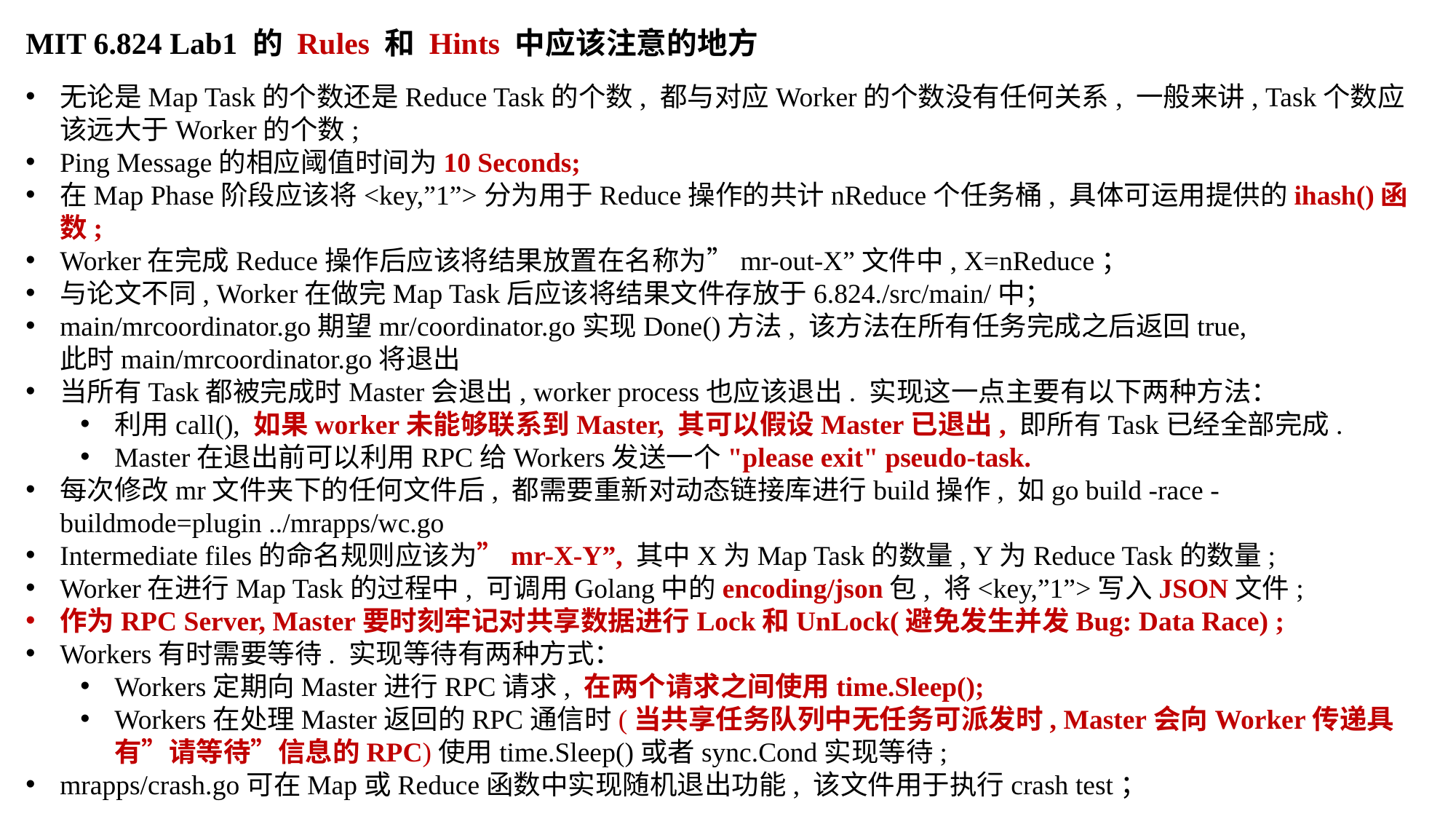

MIT 6.824 Lab1 的 Rules 和 Hints 中应该注意的地方
无论是Map Task的个数还是Reduce Task的个数, 都与对应Worker的个数没有任何关系, 一般来讲, Task个数应该远大于Worker的个数;
Ping Message的相应阈值时间为10 Seconds;
在Map Phase阶段应该将<key,”1”>分为用于Reduce操作的共计nReduce个任务桶, 具体可运用提供的ihash()函数;
Worker在完成Reduce操作后应该将结果放置在名称为”mr-out-X”文件中, X=nReduce；
与论文不同, Worker在做完Map Task后应该将结果文件存放于6.824./src/main/中；
main/mrcoordinator.go期望mr/coordinator.go实现Done()方法, 该方法在所有任务完成之后返回true, 此时main/mrcoordinator.go将退出
当所有Task都被完成时Master会退出, worker process也应该退出. 实现这一点主要有以下两种方法：
利用call(), 如果worker未能够联系到Master, 其可以假设Master已退出, 即所有Task已经全部完成.
Master在退出前可以利用RPC给Workers发送一个"please exit" pseudo-task.
每次修改mr文件夹下的任何文件后, 都需要重新对动态链接库进行build操作, 如go build -race -buildmode=plugin ../mrapps/wc.go
Intermediate files的命名规则应该为”mr-X-Y”, 其中X为Map Task的数量, Y为Reduce Task的数量;
Worker在进行Map Task的过程中, 可调用Golang中的encoding/json包, 将<key,”1”>写入JSON文件;
作为RPC Server, Master要时刻牢记对共享数据进行Lock和UnLock(避免发生并发Bug: Data Race) ;
Workers有时需要等待. 实现等待有两种方式：
Workers定期向Master进行RPC请求, 在两个请求之间使用time.Sleep();
Workers在处理Master返回的RPC通信时(当共享任务队列中无任务可派发时, Master会向Worker传递具有”请等待”信息的RPC)使用time.Sleep()或者sync.Cond实现等待;
mrapps/crash.go可在Map或Reduce函数中实现随机退出功能, 该文件用于执行crash test；